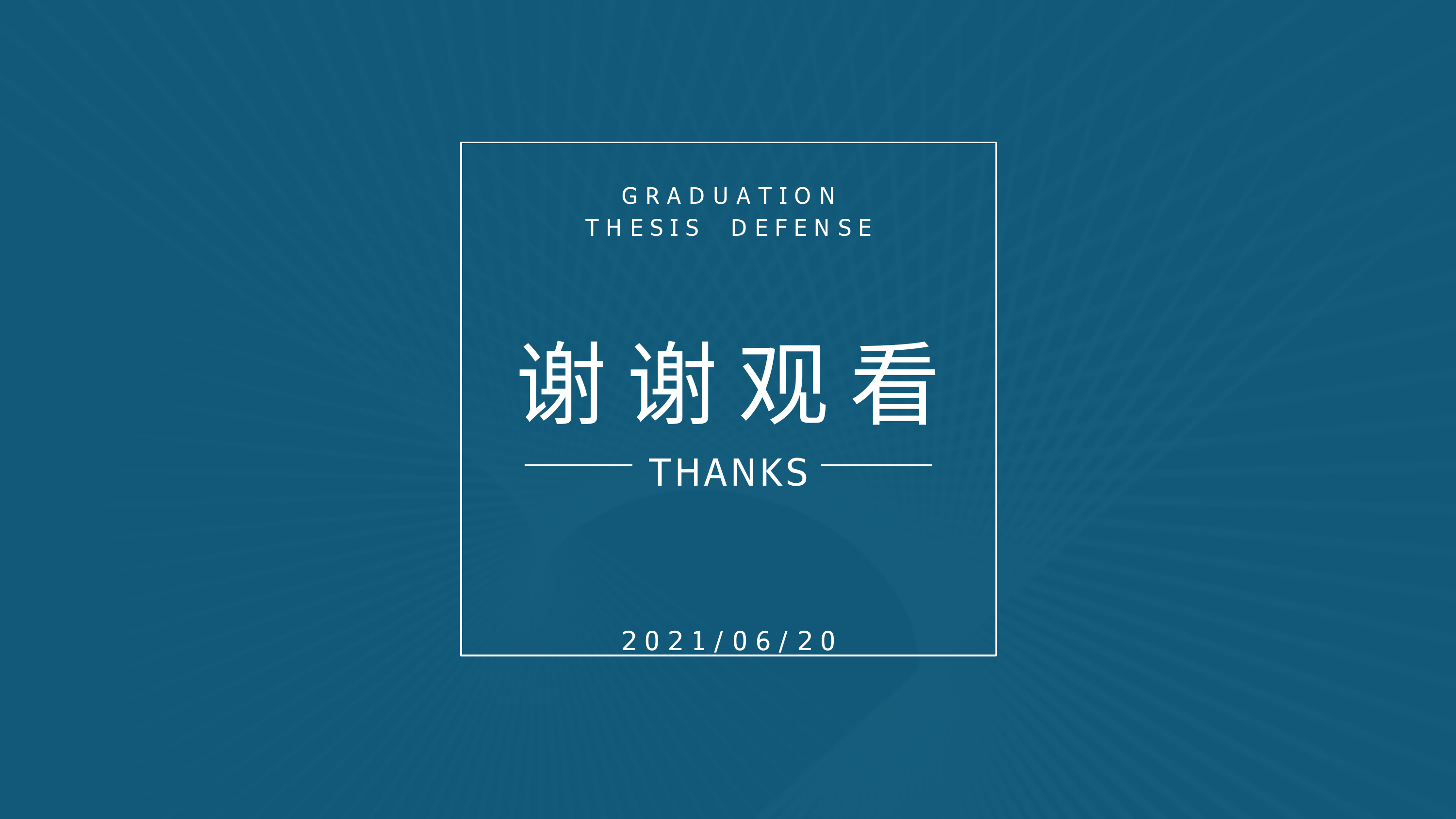

G R A D U A T I O N
T H E S I S	D E F E N S E

谢谢观看
THANKS

2 0 2 1 / 0 6 / 2 0